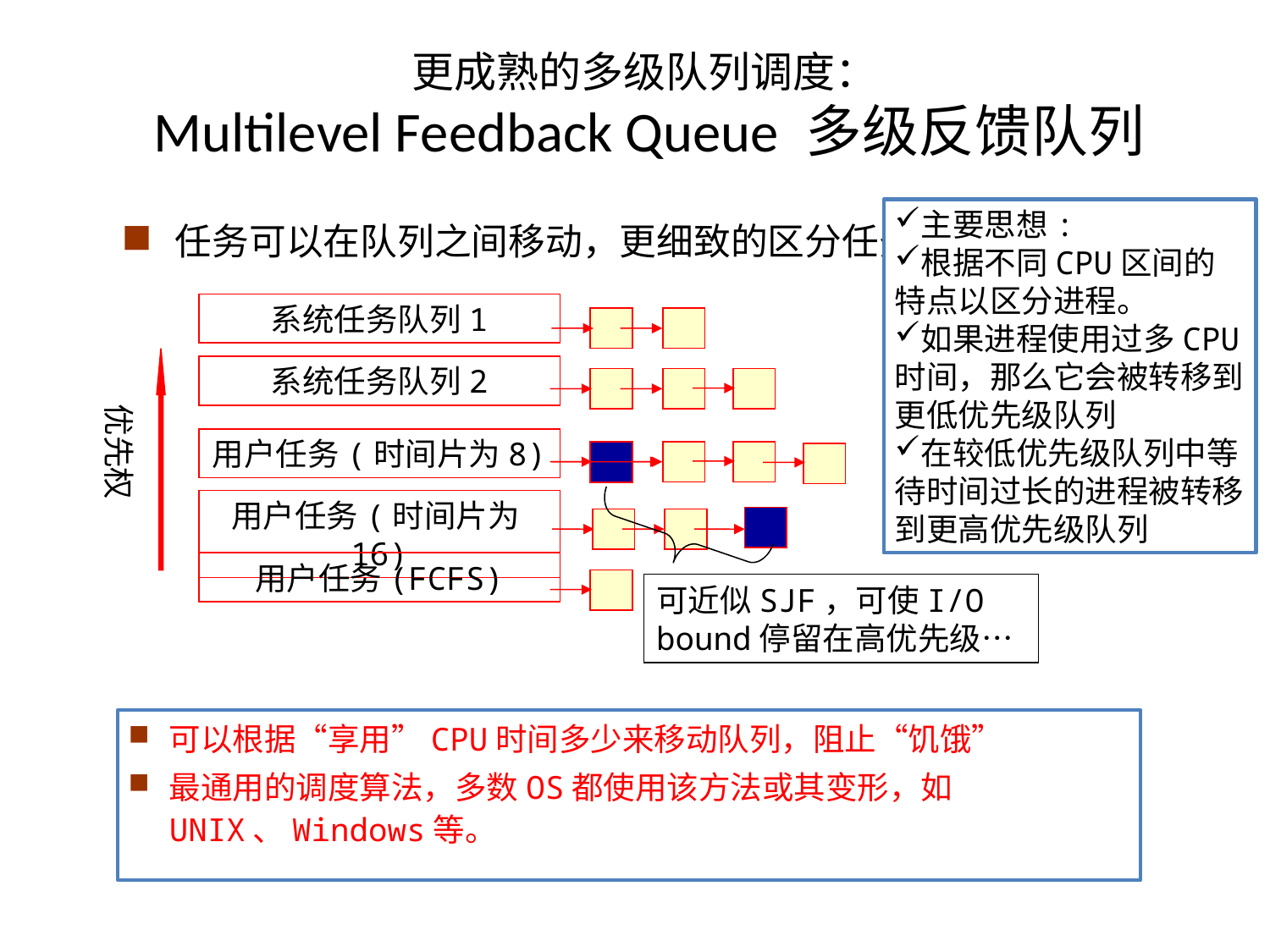

# 更成熟的多级队列调度： Multilevel Feedback Queue 多级反馈队列
任务可以在队列之间移动，更细致的区分任务
主要思想:
根据不同CPU区间的特点以区分进程。
如果进程使用过多CPU时间，那么它会被转移到更低优先级队列
在较低优先级队列中等待时间过长的进程被转移到更高优先级队列
系统任务队列1

系统任务队列2

优先权
用户任务(时间片为8)

用户任务(时间片为16)

可近似SJF，可使I/O bound停留在高优先级…

用户任务(FCFS)

可以根据“享用”CPU时间多少来移动队列，阻止“饥饿”
最通用的调度算法，多数OS都使用该方法或其变形，如UNIX、Windows等。